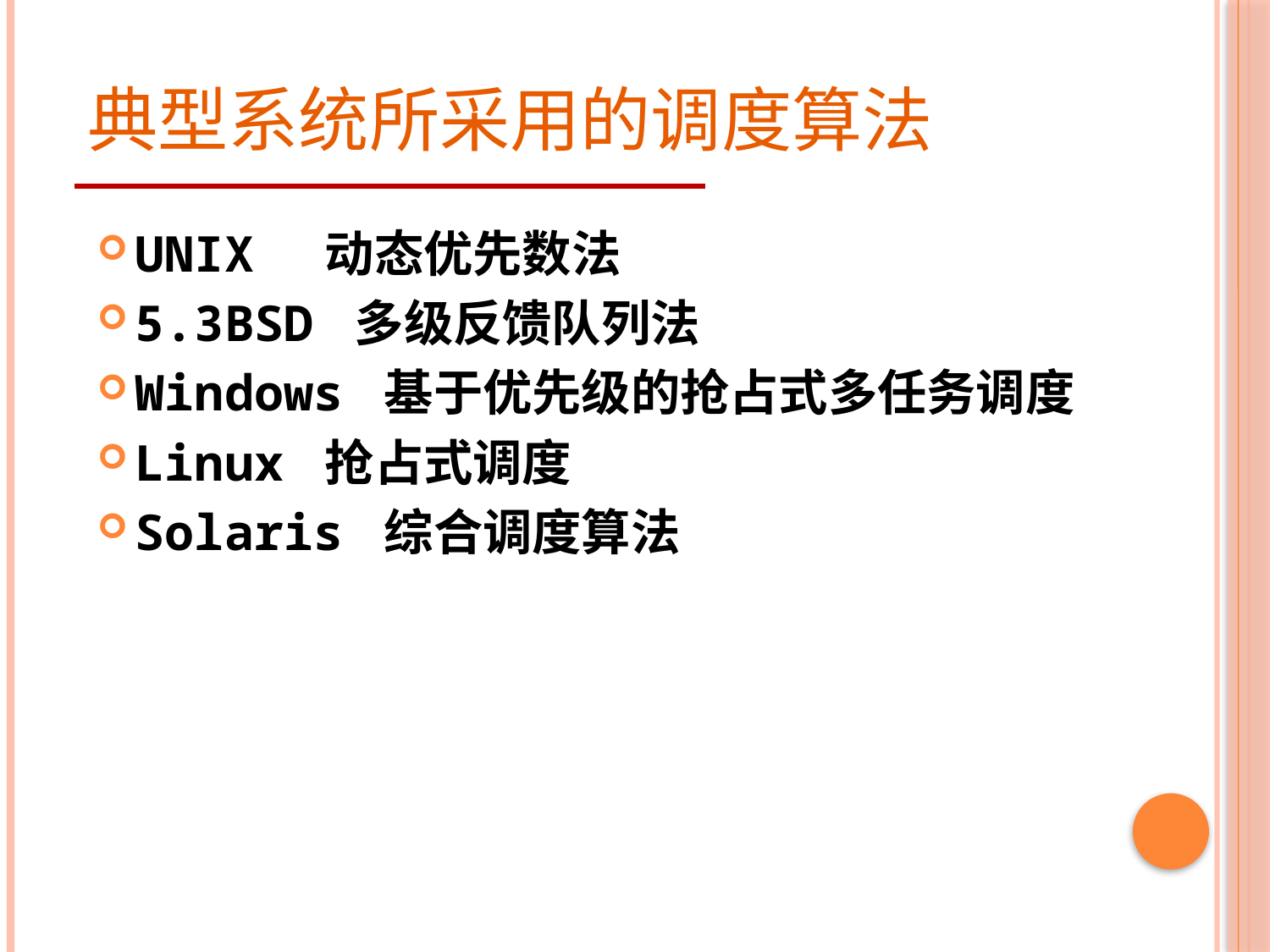

# 典型系统所采用的调度算法
UNIX  动态优先数法
5.3BSD 多级反馈队列法
Windows 基于优先级的抢占式多任务调度
Linux 抢占式调度
Solaris 综合调度算法